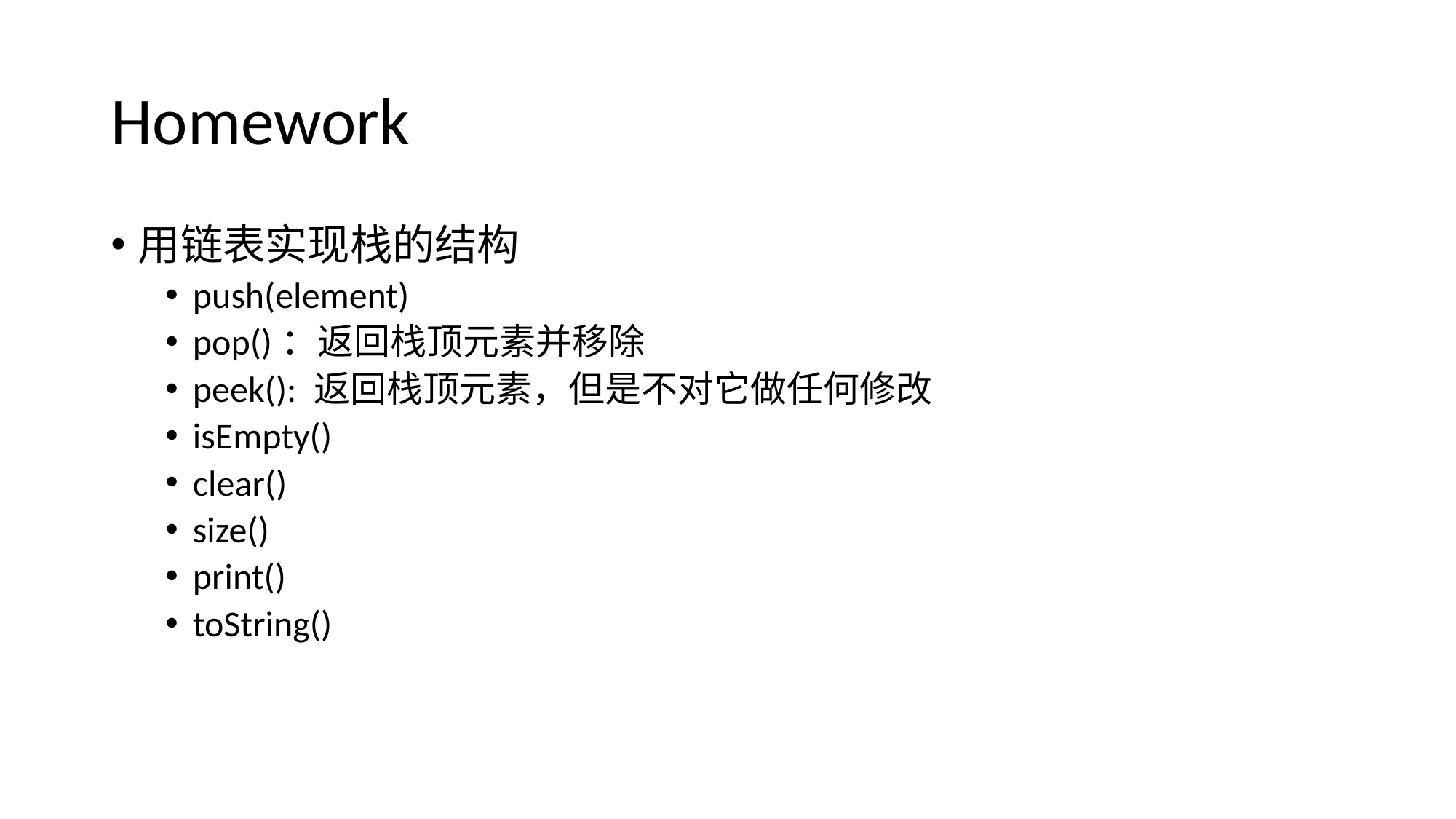

# Homework
用链表实现栈的结构
push(element)
pop()：返回栈顶元素并移除
peek(): 返回栈顶元素，但是不对它做任何修改
isEmpty()
clear()
size()
print()
toString()